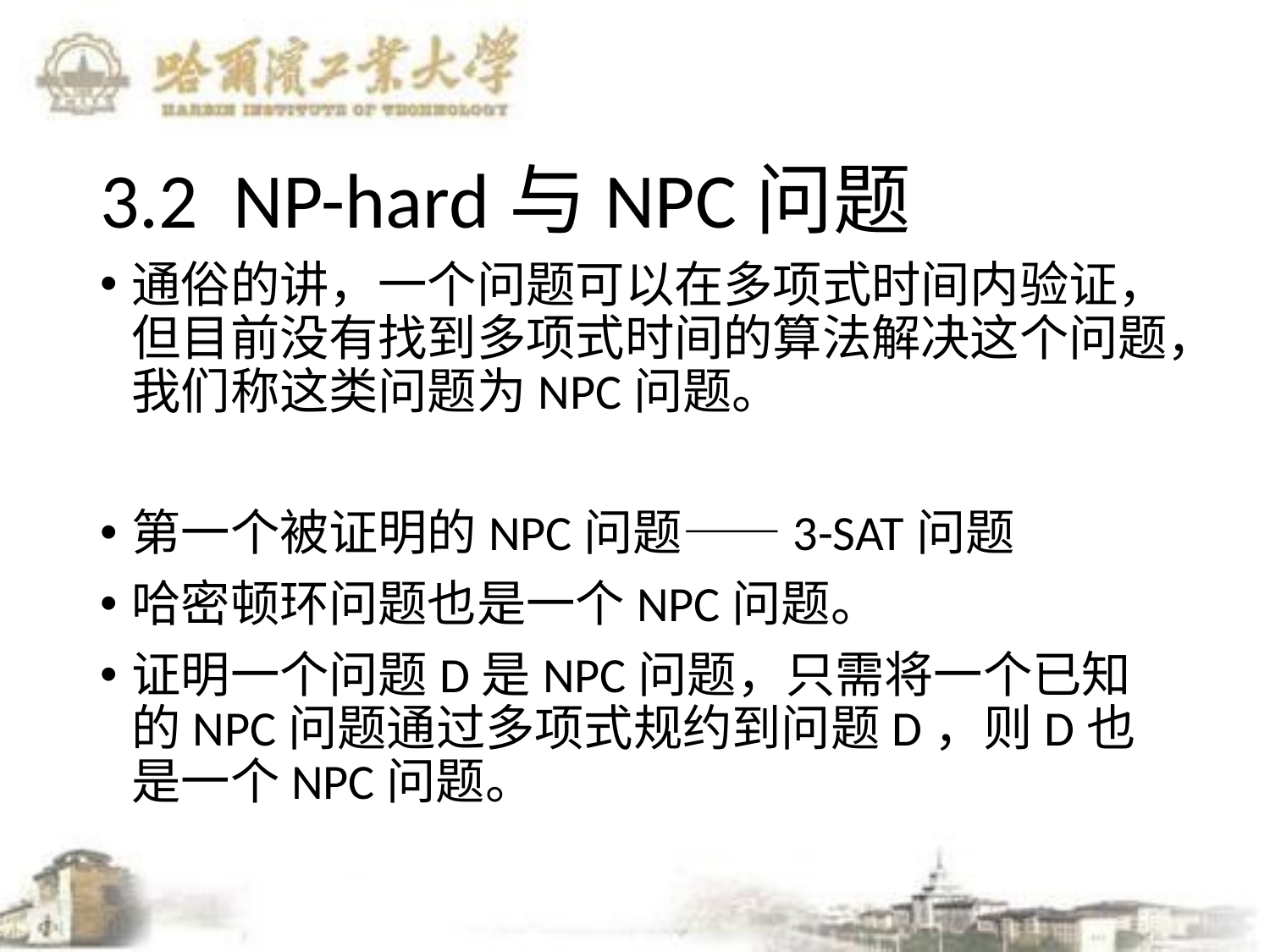

# 3.2  NP-hard与NPC问题
通俗的讲，一个问题可以在多项式时间内验证，但目前没有找到多项式时间的算法解决这个问题，我们称这类问题为NPC问题。

第一个被证明的NPC问题——3-SAT问题
哈密顿环问题也是一个NPC问题。
证明一个问题D是NPC问题，只需将一个已知的NPC问题通过多项式规约到问题D，则D也是一个NPC问题。